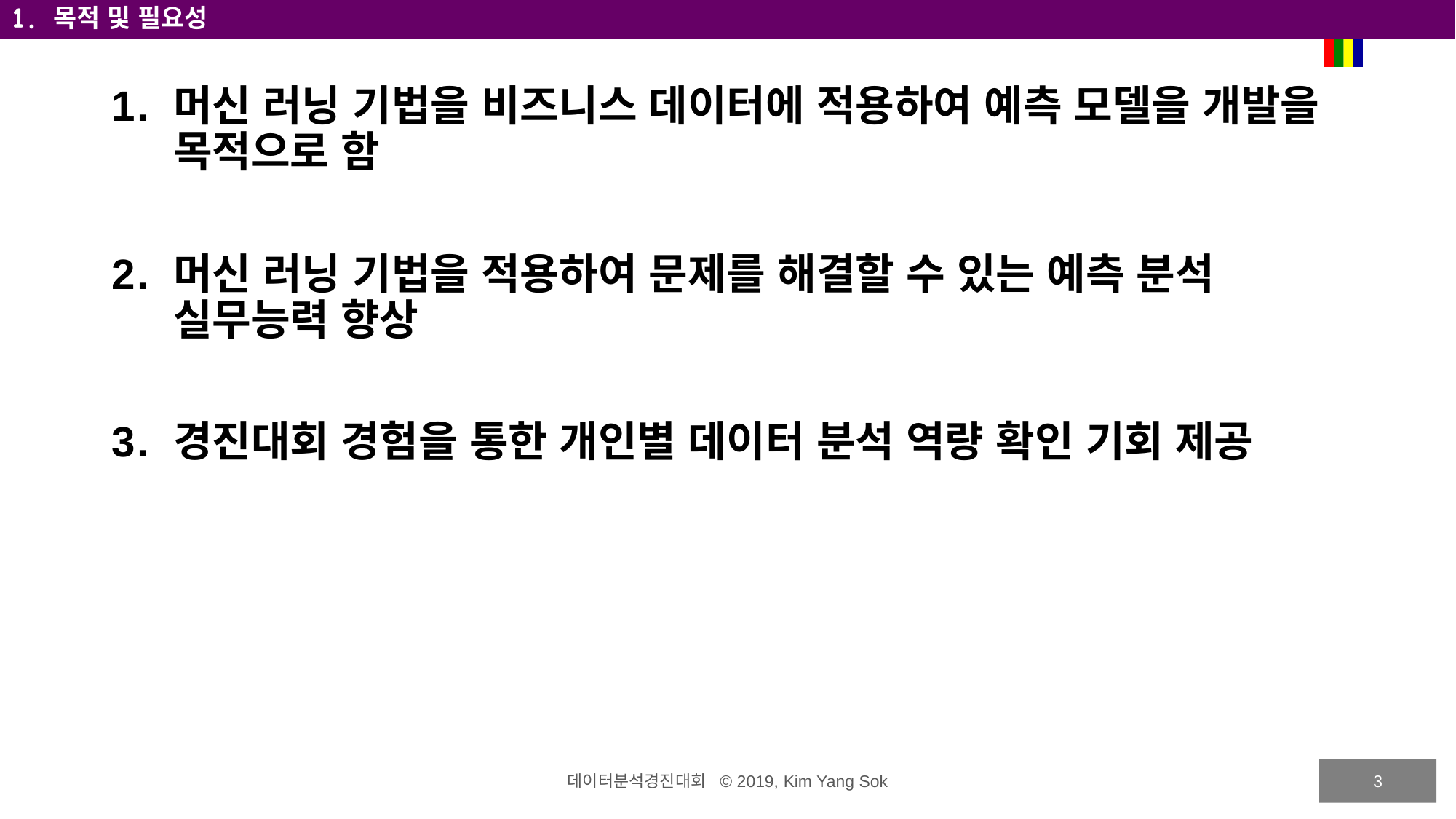

# 1. 목적 및 필요성
머신 러닝 기법을 비즈니스 데이터에 적용하여 예측 모델을 개발을 목적으로 함

머신 러닝 기법을 적용하여 문제를 해결할 수 있는 예측 분석 실무능력 향상

경진대회 경험을 통한 개인별 데이터 분석 역량 확인 기회 제공
3
데이터분석경진대회  © 2019, Kim Yang Sok